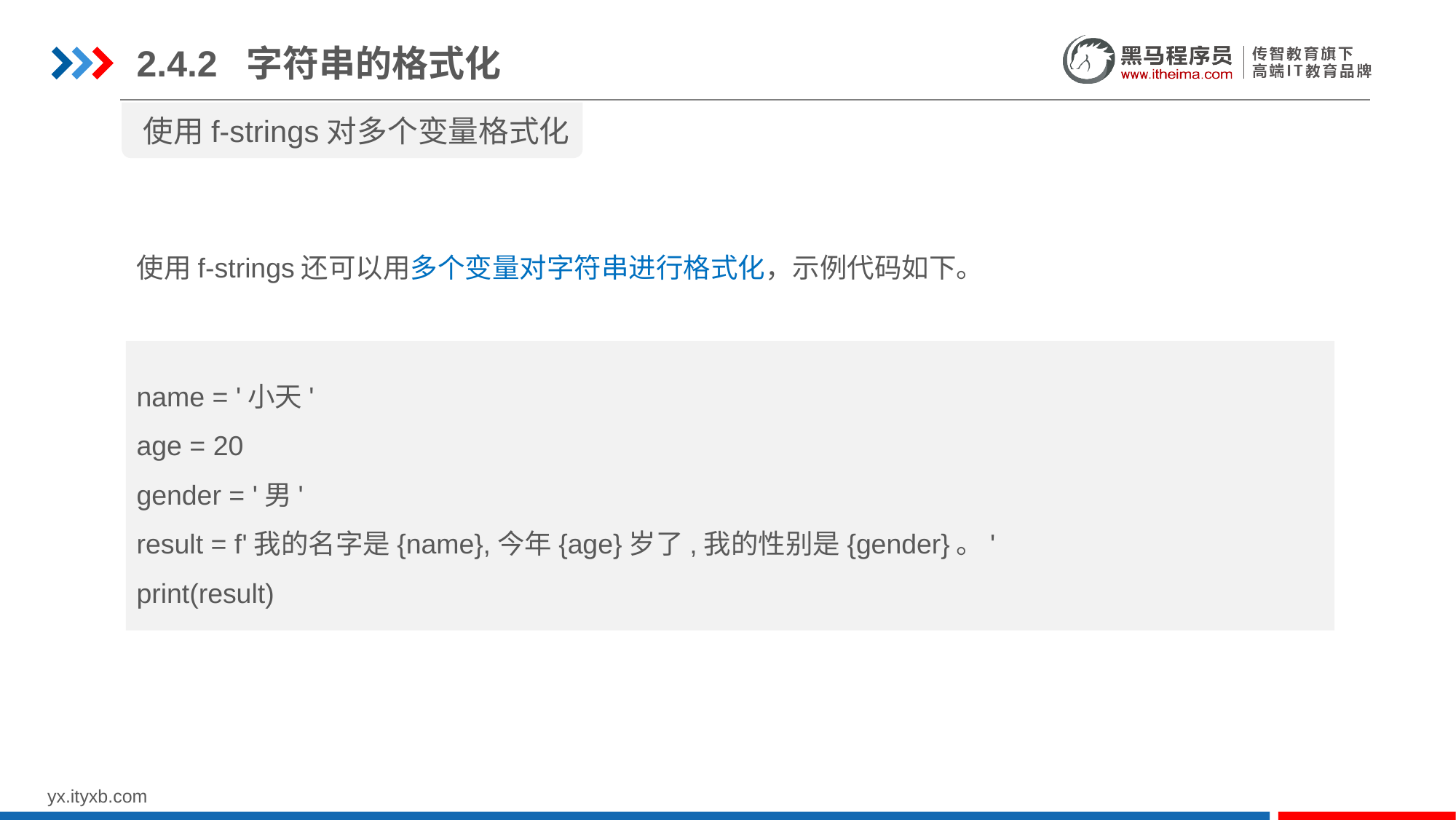

2.4.2  字符串的格式化

使用f-strings对多个变量格式化
使用f-strings还可以用多个变量对字符串进行格式化，示例代码如下。
name = '小天'
age = 20
gender = '男'
result = f'我的名字是{name},今年{age}岁了,我的性别是{gender}。'
print(result)